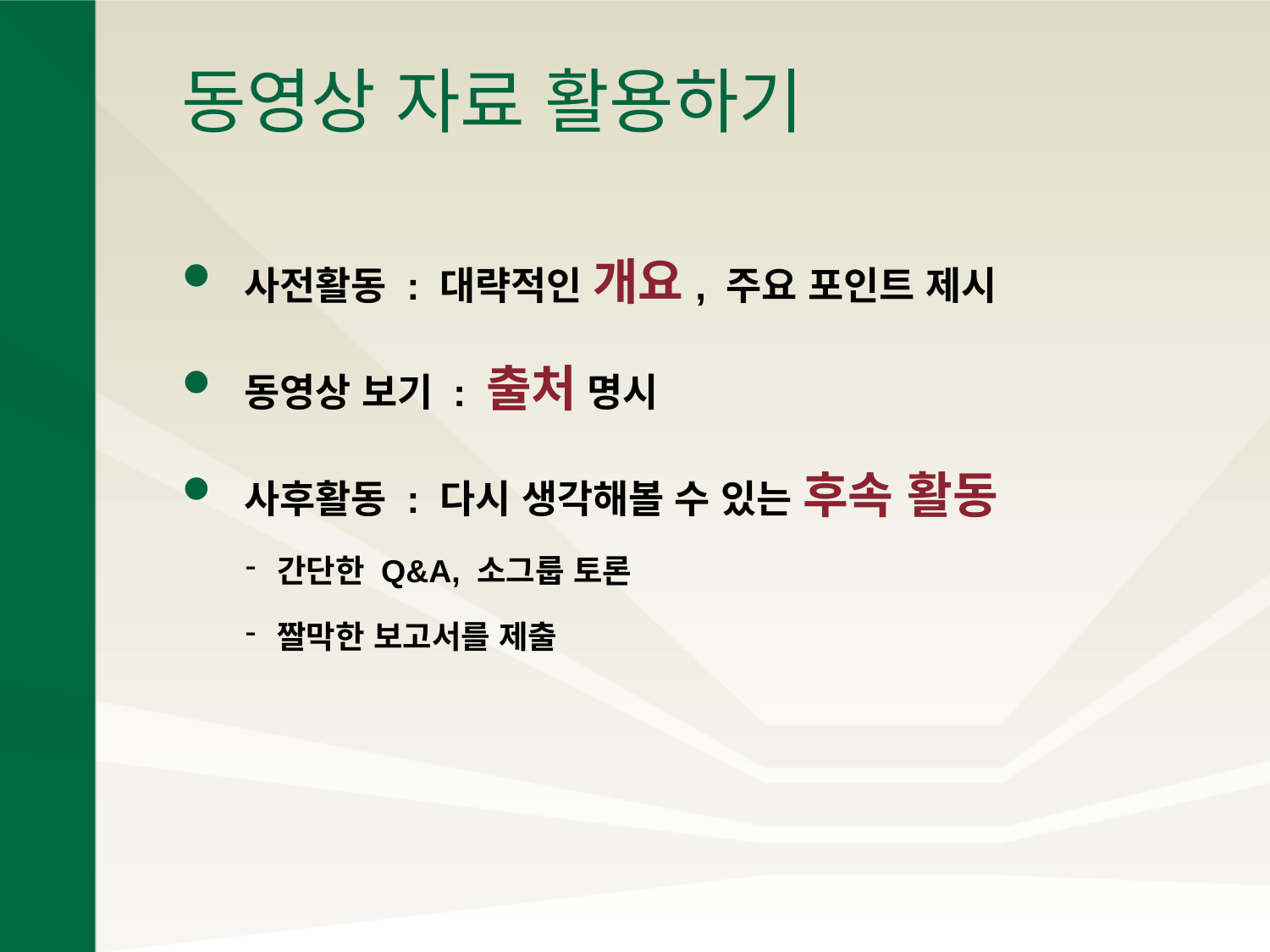

# 동영상 자료 활용하기
사전활동 : 대략적인 개요, 주요 포인트 제시
동영상 보기 : 출처 명시
사후활동 : 다시 생각해볼 수 있는 후속 활동
간단한 Q&A, 소그룹 토론
짤막한 보고서를 제출